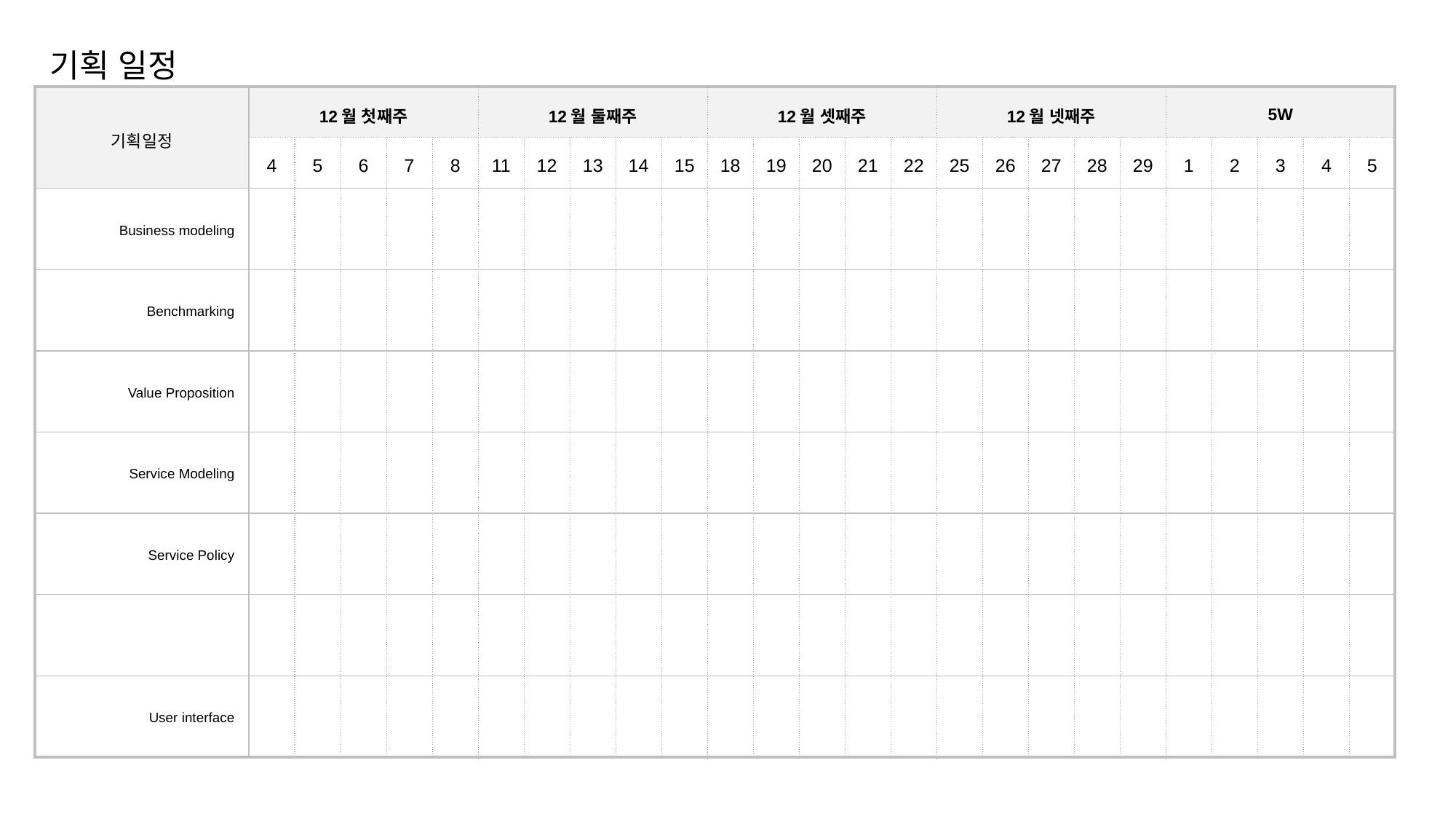

기획 일정
| 기획일정 | 12월 첫째주 |  |  |  |  | 12월 둘째주 |  |  |  |  | 12월 셋째주 |  |  |  |  | 12월 넷째주 |  |  |  |  | 5W |  |  |  |  |
| --- | --- | --- | --- | --- | --- | --- | --- | --- | --- | --- | --- | --- | --- | --- | --- | --- | --- | --- | --- | --- | --- | --- | --- | --- | --- |
|  | 4 | 5 | 6 | 7 | 8 | 11 | 12 | 13 | 14 | 15 | 18 | 19 | 20 | 21 | 22 | 25 | 26 | 27 | 28 | 29 | 1 | 2 | 3 | 4 | 5 |
| Business modeling |  |  |  |  |  |  |  |  |  |  |  |  |  |  |  |  |  |  |  |  |  |  |  |  |  |
| Benchmarking |  |  |  |  |  |  |  |  |  |  |  |  |  |  |  |  |  |  |  |  |  |  |  |  |  |
| Value Proposition |  |  |  |  |  |  |  |  |  |  |  |  |  |  |  |  |  |  |  |  |  |  |  |  |  |
| Service Modeling |  |  |  |  |  |  |  |  |  |  |  |  |  |  |  |  |  |  |  |  |  |  |  |  |  |
| Service Policy |  |  |  |  |  |  |  |  |  |  |  |  |  |  |  |  |  |  |  |  |  |  |  |  |  |
|  |  |  |  |  |  |  |  |  |  |  |  |  |  |  |  |  |  |  |  |  |  |  |  |  |  |
| User interface |  |  |  |  |  |  |  |  |  |  |  |  |  |  |  |  |  |  |  |  |  |  |  |  |  |